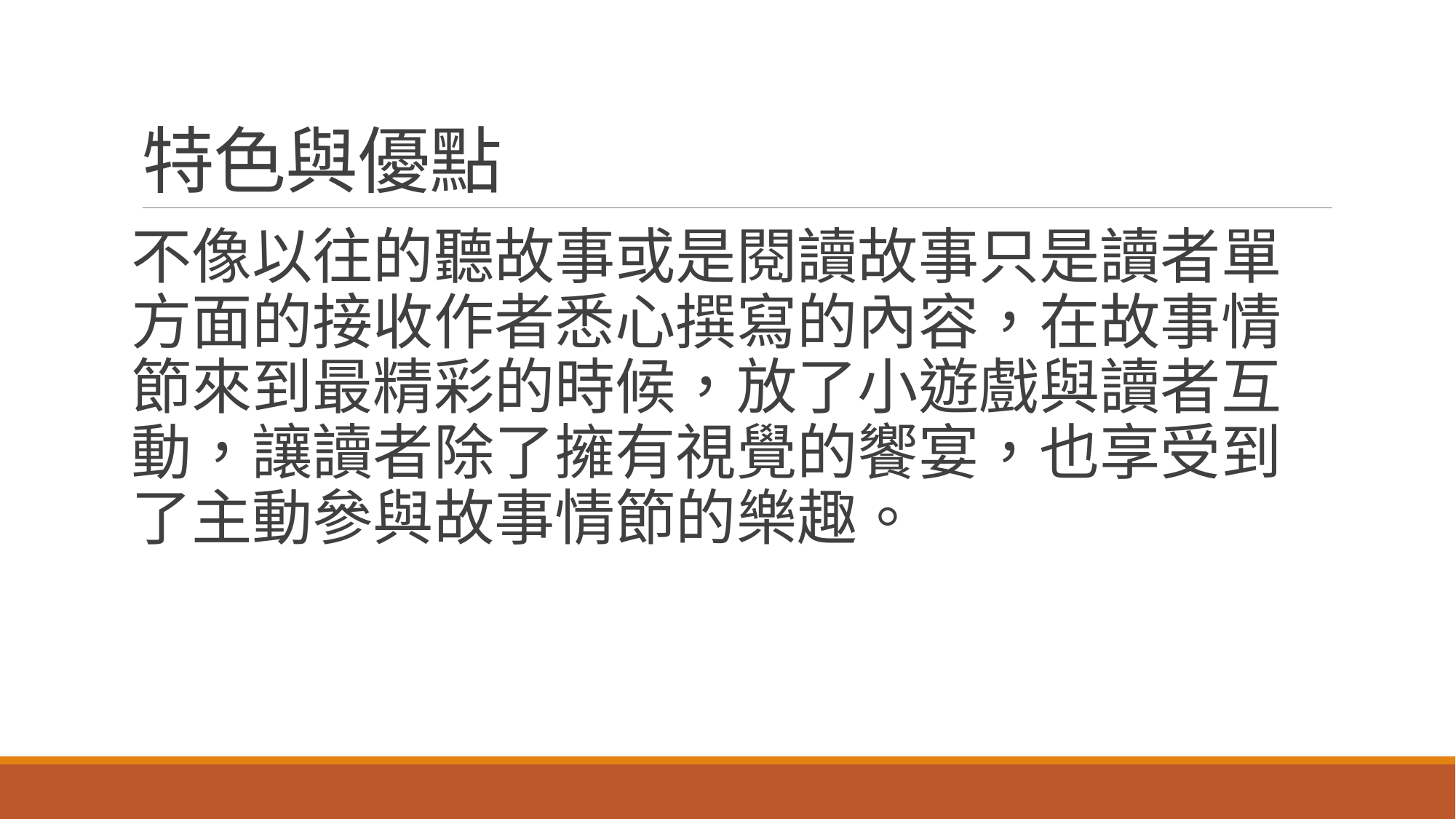

# 特色與優點
不像以往的聽故事或是閱讀故事只是讀者單方面的接收作者悉心撰寫的內容，在故事情節來到最精彩的時候，放了小遊戲與讀者互動，讓讀者除了擁有視覺的饗宴，也享受到了主動參與故事情節的樂趣。